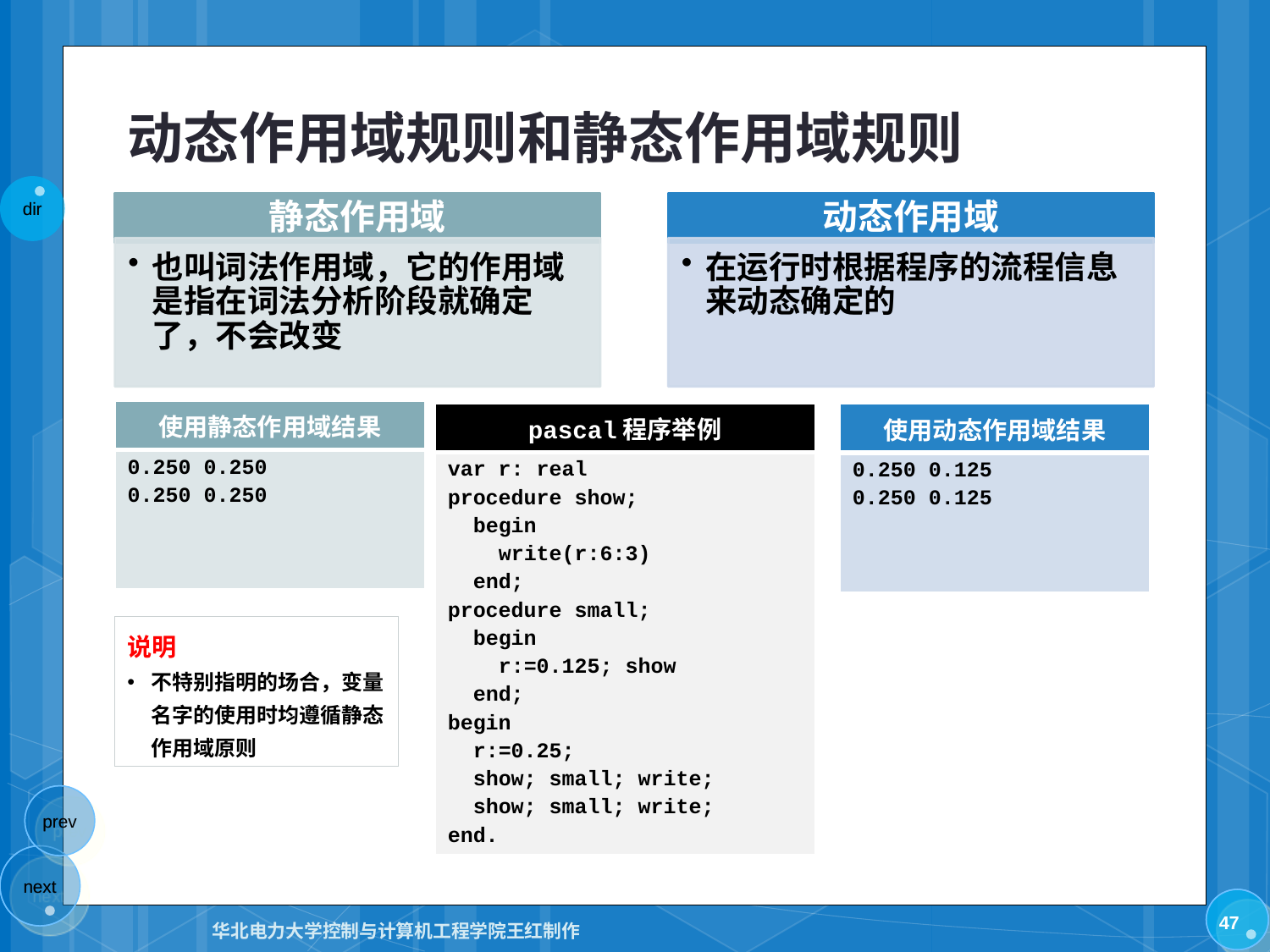

# 动态作用域规则和静态作用域规则
静态作用域
也叫词法作用域，它的作用域是指在词法分析阶段就确定了，不会改变
动态作用域
在运行时根据程序的流程信息来动态确定的
| 使用静态作用域结果 |
| --- |
| 0.250 0.250 0.250 0.250 |
| pascal程序举例 |
| --- |
| var r: real procedure show; begin write(r:6:3) end; procedure small; begin r:=0.125; show end; begin r:=0.25; show; small; write; show; small; write; end. |
| 使用动态作用域结果 |
| --- |
| 0.250 0.125 0.250 0.125 |
说明
不特别指明的场合，变量名字的使用时均遵循静态作用域原则
47
华北电力大学控制与计算机工程学院王红制作